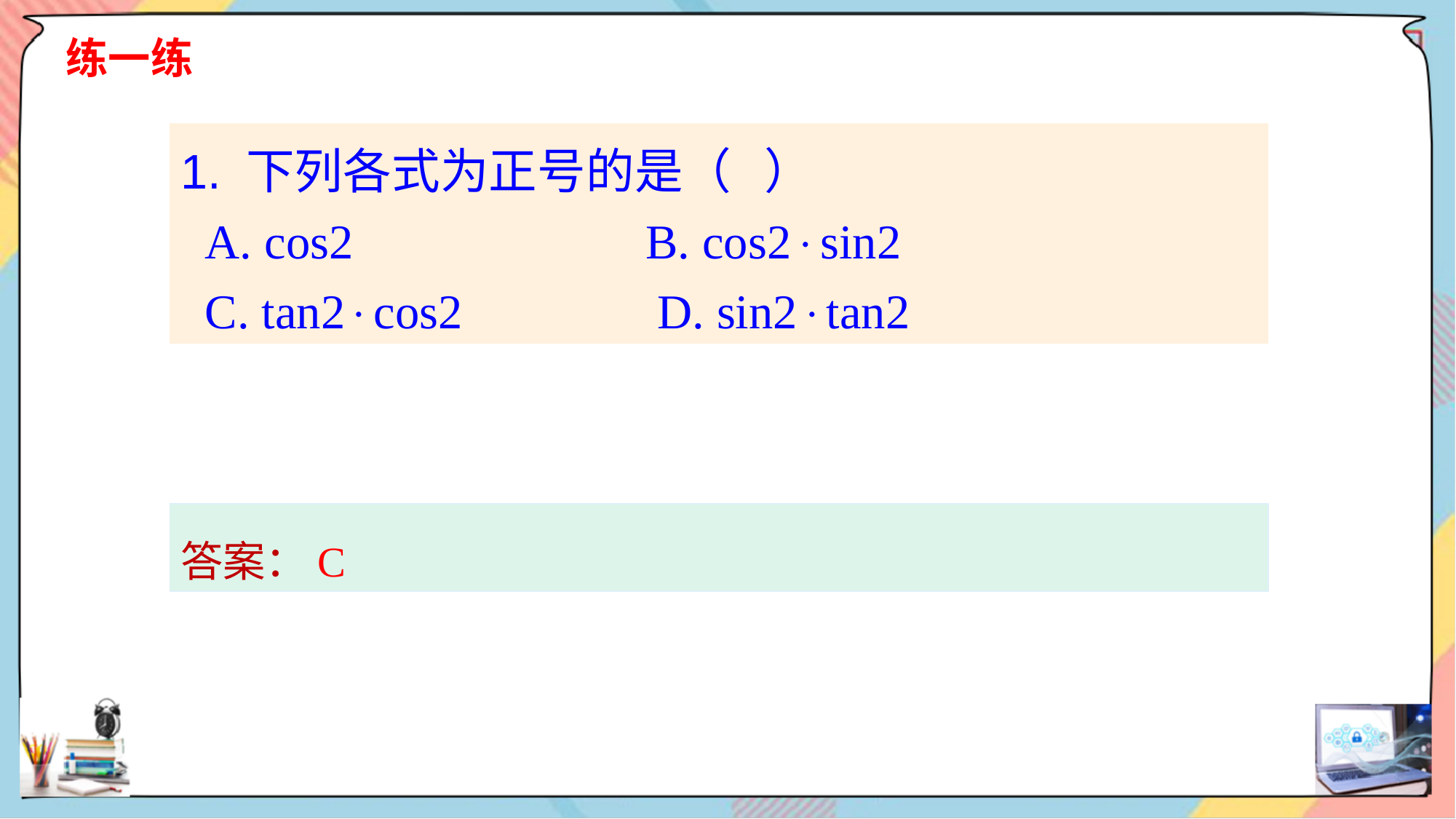

练一练
1. 下列各式为正号的是（   ）
  A. cos2                        B. cos2⋅sin2
  C. tan2⋅cos2                D. sin2⋅tan2

答案：C